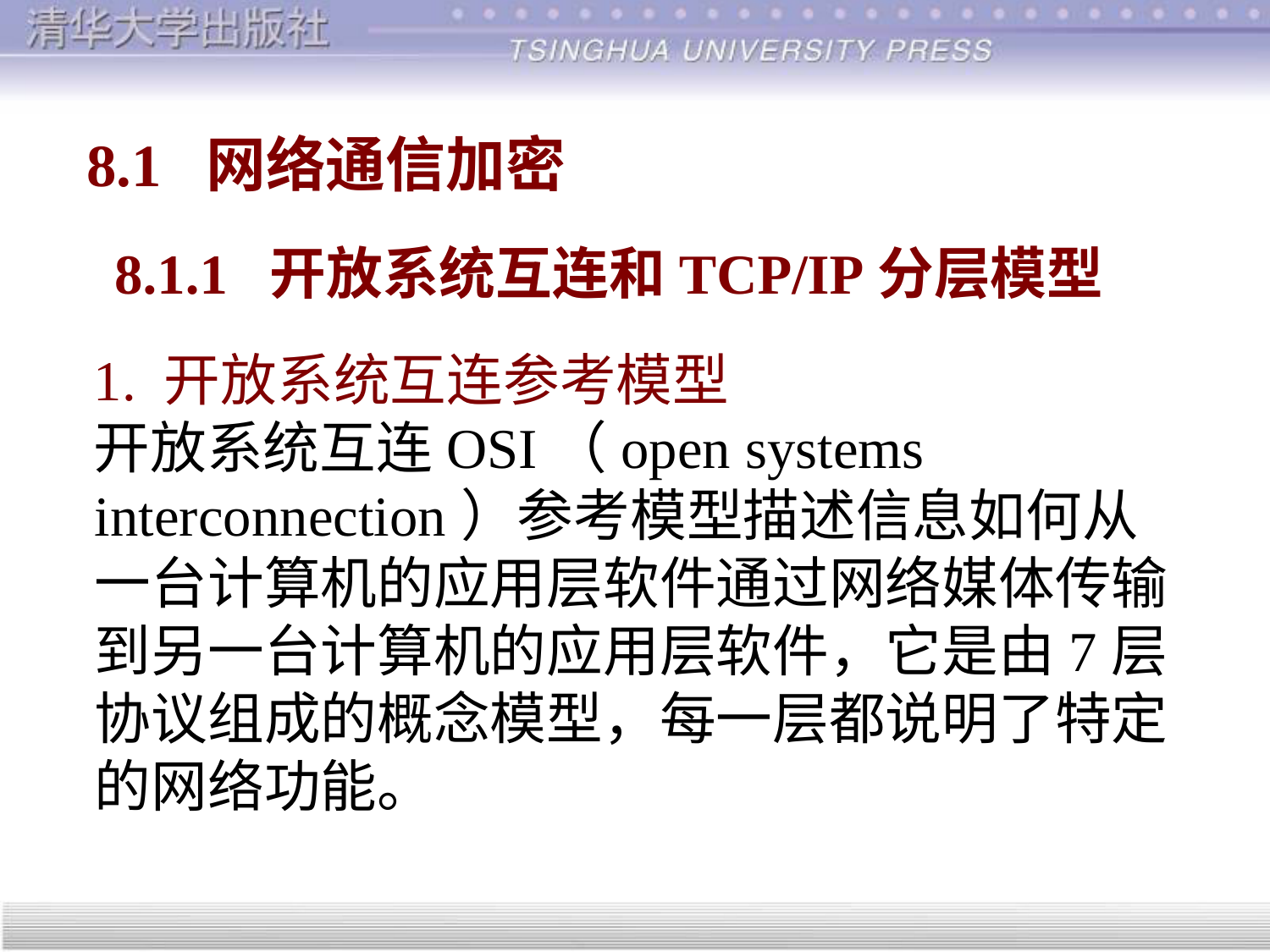

# 8.1  网络通信加密 8.1.1  开放系统互连和TCP/IP分层模型
1. 开放系统互连参考模型
开放系统互连OSI（open systems interconnection）参考模型描述信息如何从一台计算机的应用层软件通过网络媒体传输到另一台计算机的应用层软件，它是由7层协议组成的概念模型，每一层都说明了特定的网络功能。